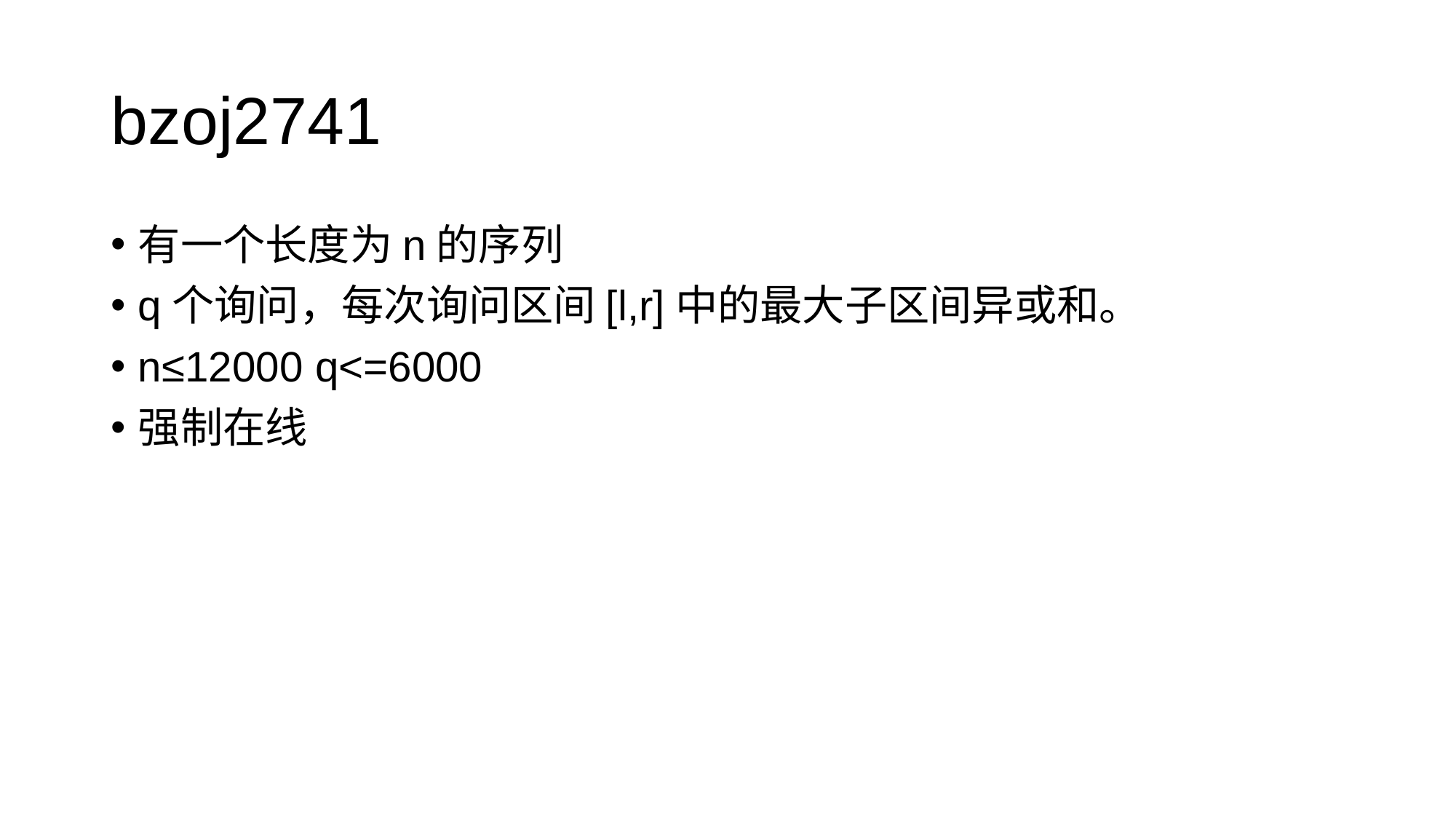

# bzoj2741
有一个长度为n的序列
q个询问，每次询问区间[l,r]中的最大子区间异或和。
n≤12000 q<=6000
强制在线